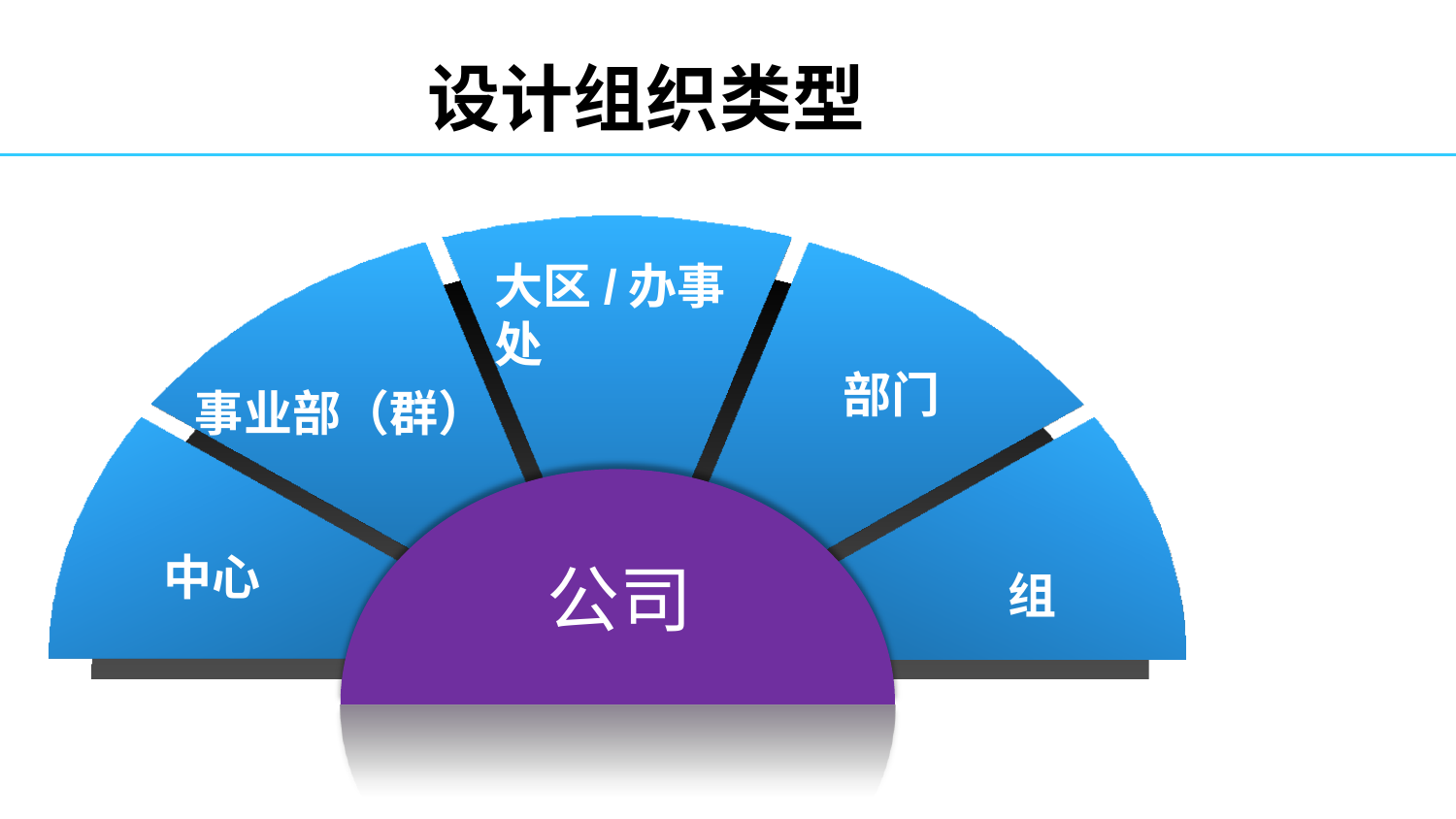

# 设计组织类型

大区/办事处

部门
事业部（群）

中心
公司
组